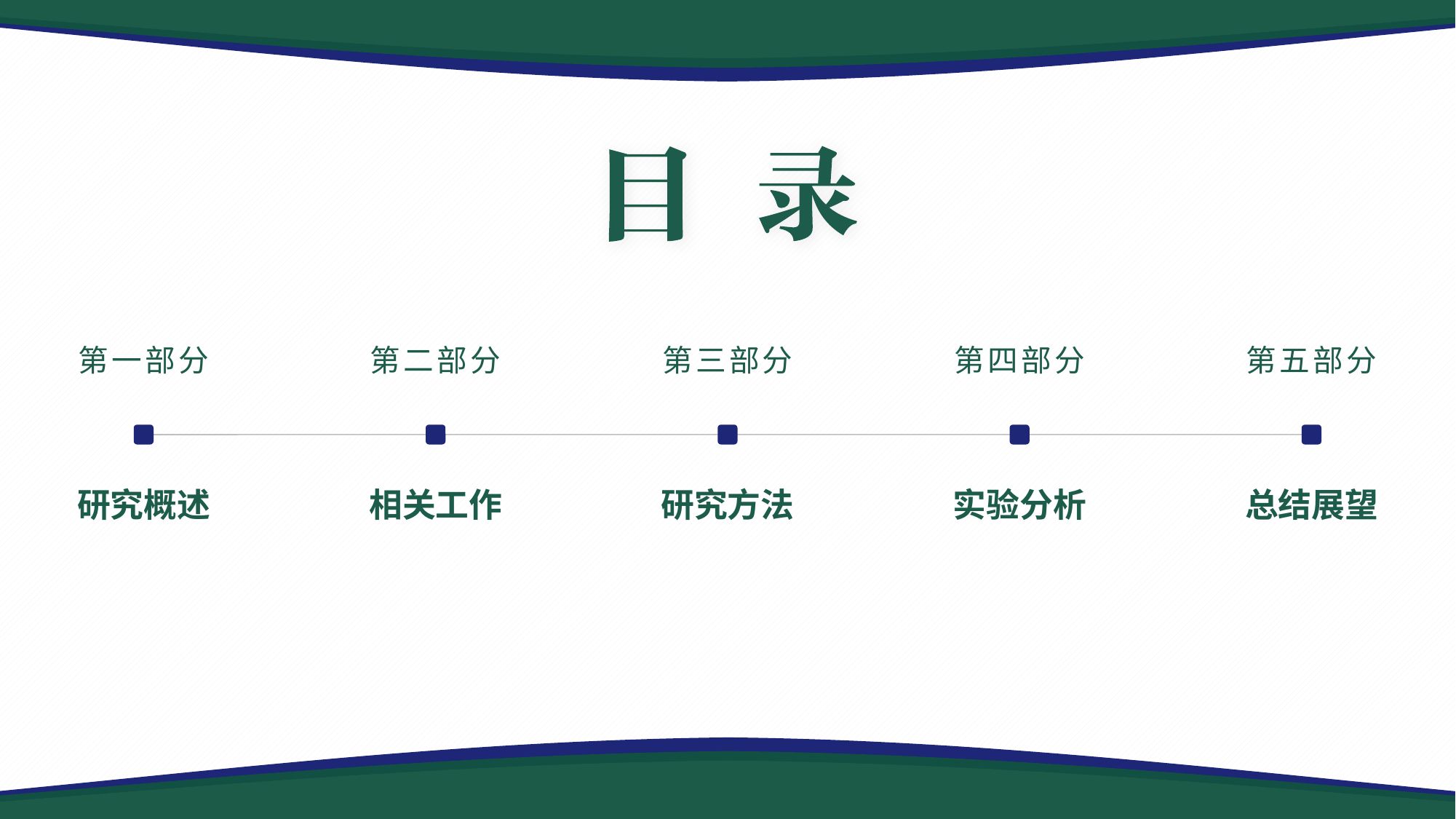

第一部分
第二部分
第三部分
第四部分
第五部分

研究概述
相关工作
研究方法
实验分析
总结展望